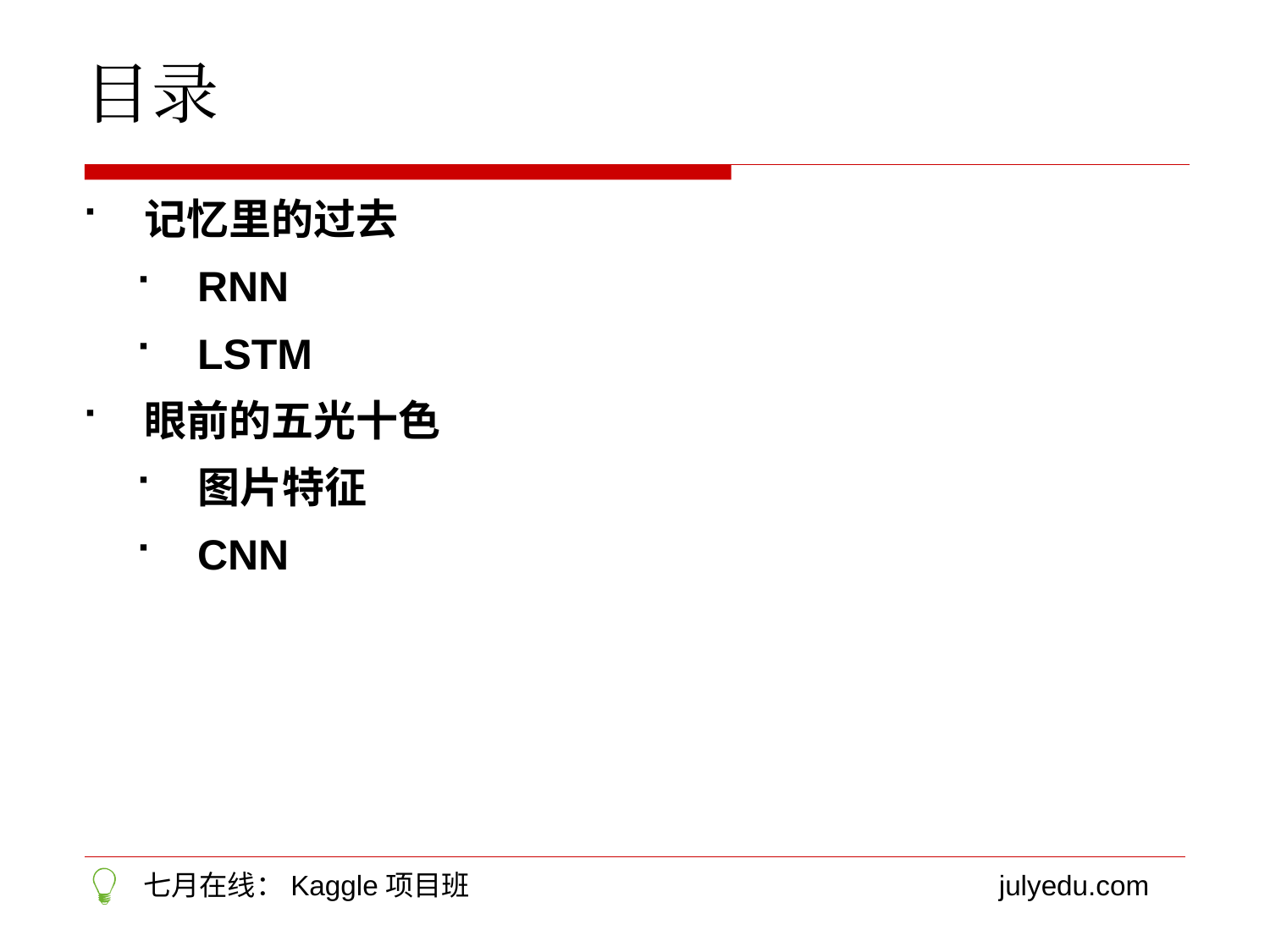

目录
记忆里的过去
RNN
LSTM
眼前的五光十色
图片特征
CNN
2